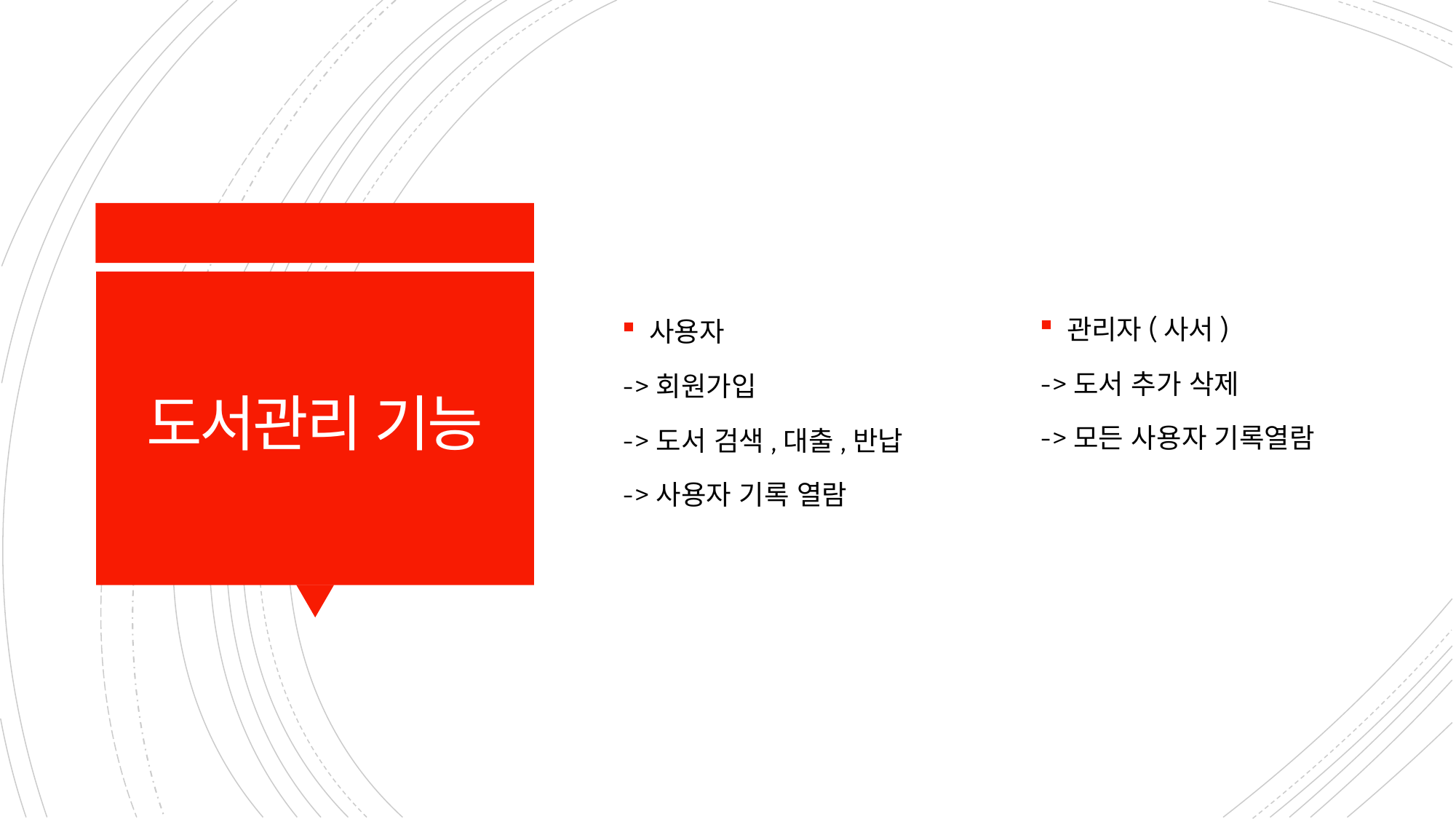

관리자(사서)
->도서 추가 삭제
->모든 사용자 기록열람

사용자
->회원가입
->도서 검색,대출,반납
->사용자 기록 열람
# 도서관리 기능